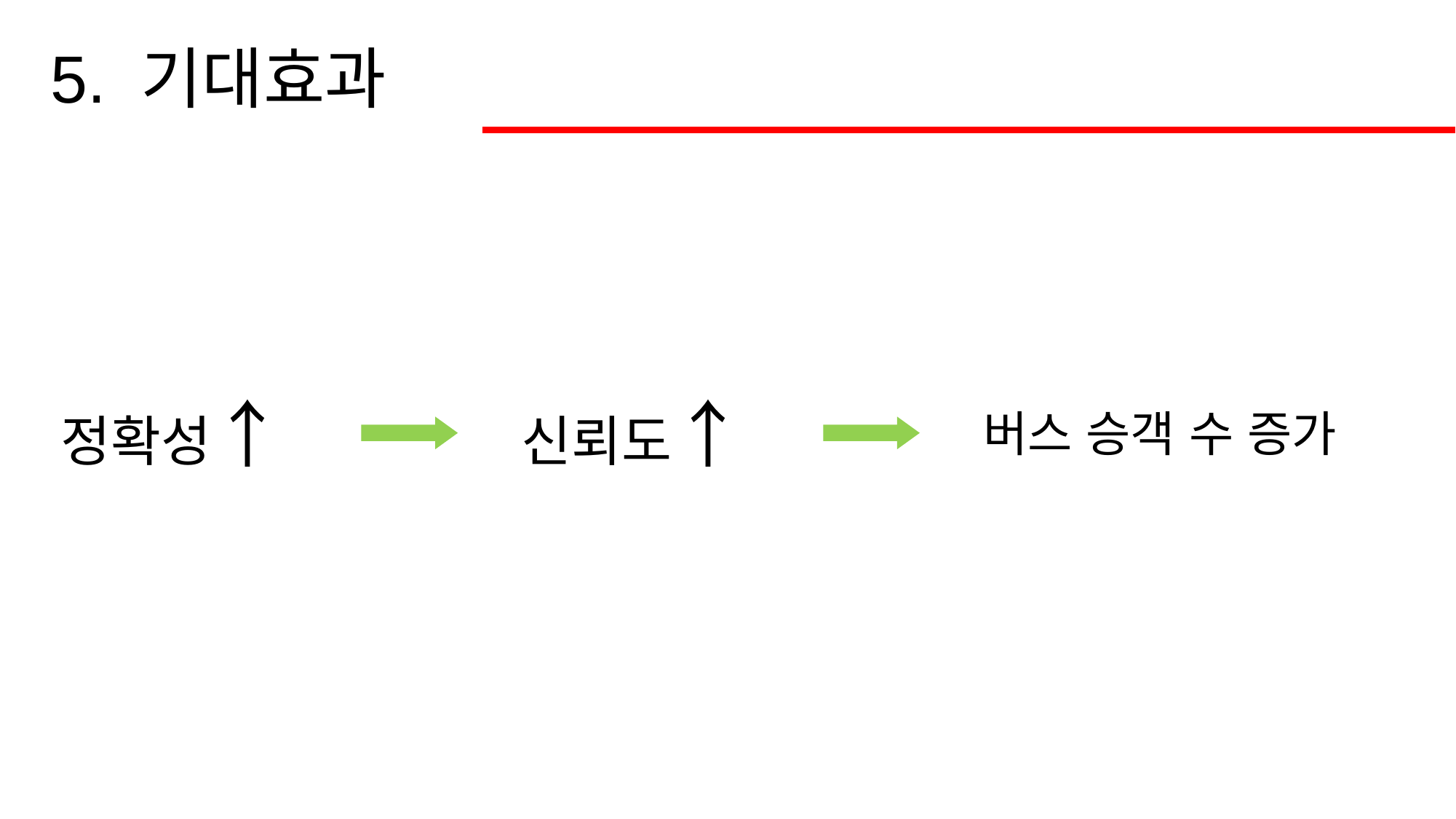

5. 기대효과
정확성↑
신뢰도↑
버스 승객 수 증가